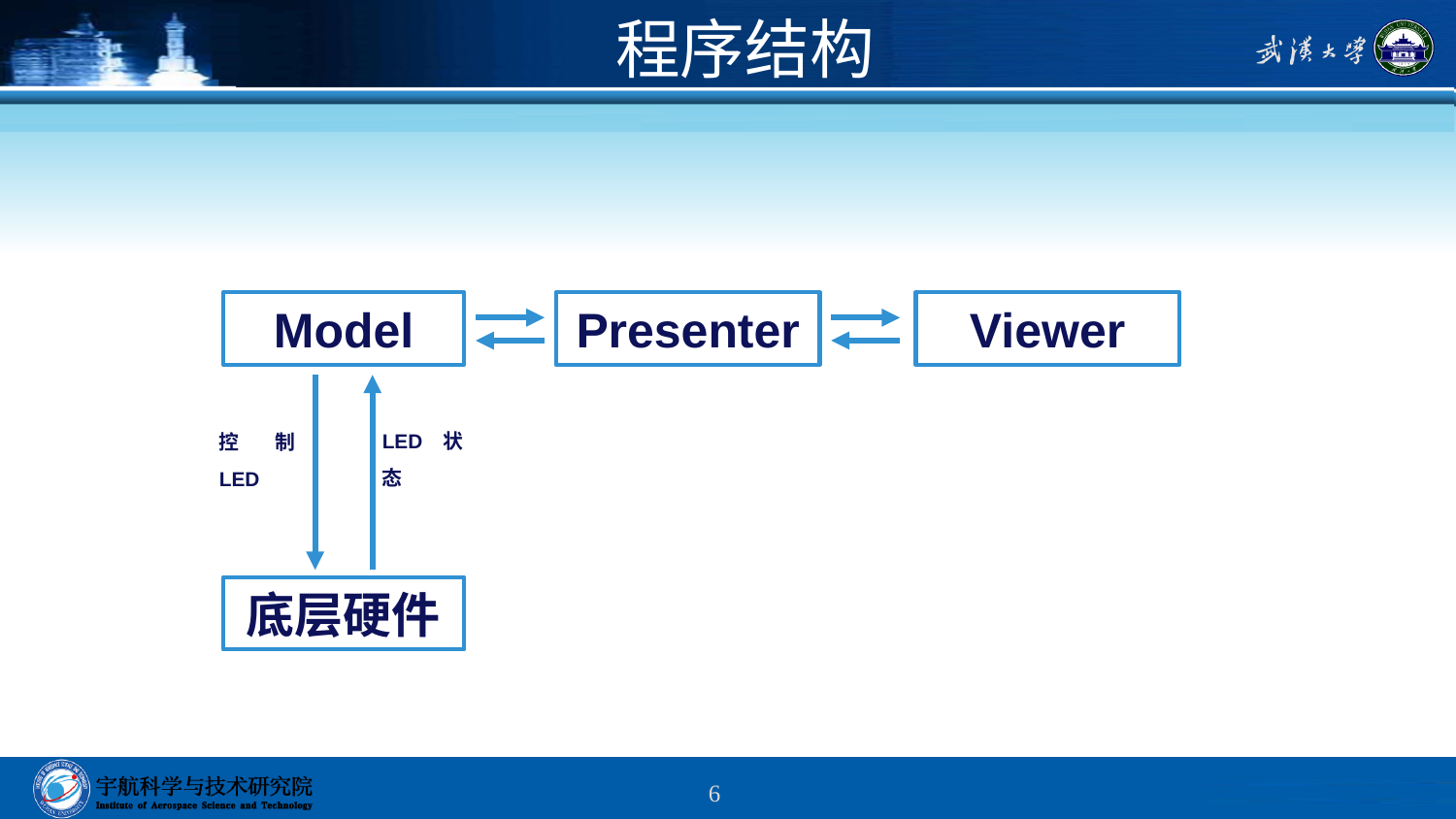

# 程序结构
Viewer
Model
Presenter
LED状态
控制LED
底层硬件